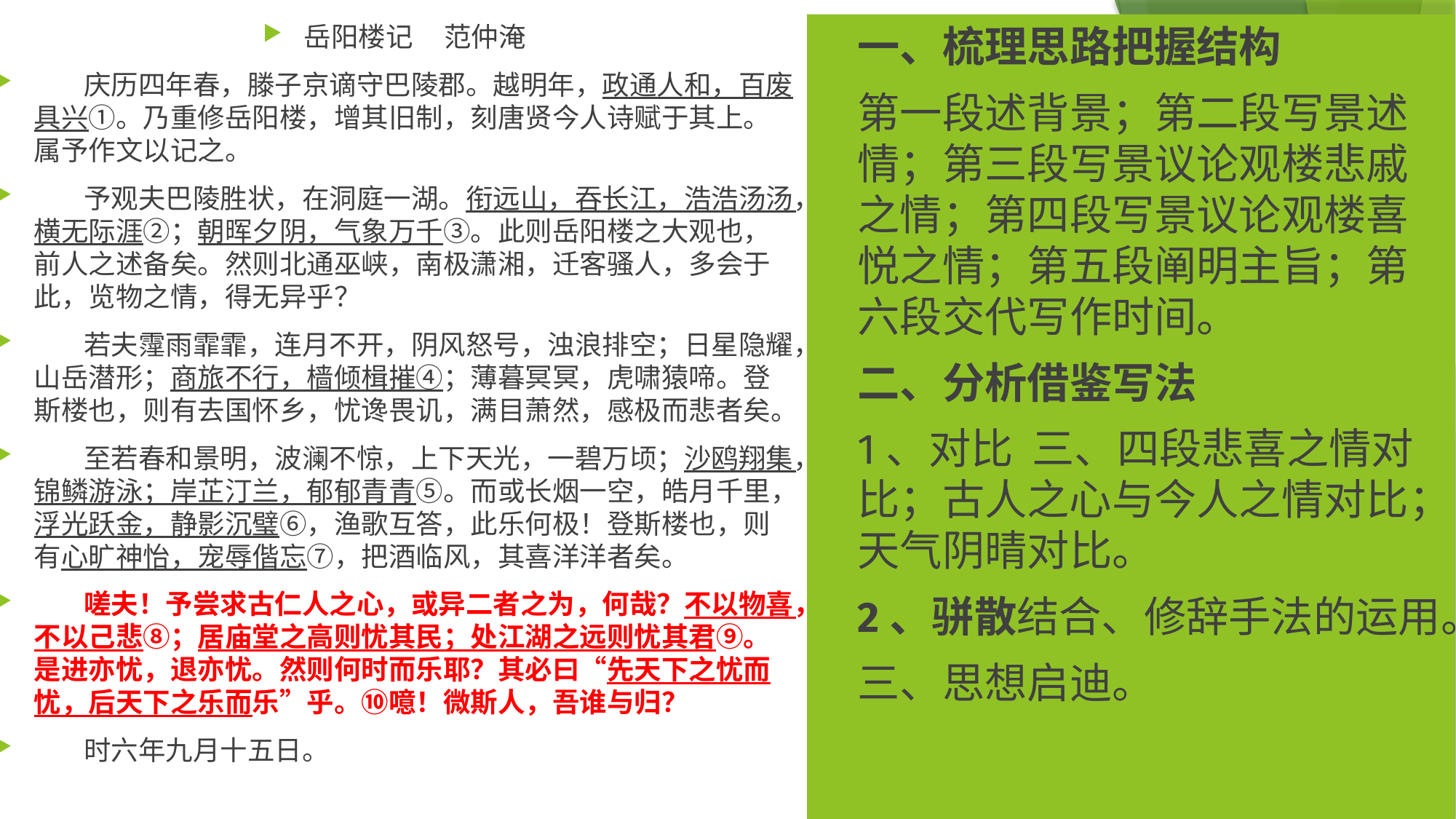

岳阳楼记     范仲淹
       庆历四年春，滕子京谪守巴陵郡。越明年，政通人和，百废具兴①。乃重修岳阳楼，增其旧制，刻唐贤今人诗赋于其上。属予作文以记之。
       予观夫巴陵胜状，在洞庭一湖。衔远山，吞长江，浩浩汤汤，横无际涯②；朝晖夕阴，气象万千③。此则岳阳楼之大观也，前人之述备矣。然则北通巫峡，南极潇湘，迁客骚人，多会于此，览物之情，得无异乎？
       若夫霪雨霏霏，连月不开，阴风怒号，浊浪排空；日星隐耀，山岳潜形；商旅不行，樯倾楫摧④；薄暮冥冥，虎啸猿啼。登斯楼也，则有去国怀乡，忧谗畏讥，满目萧然，感极而悲者矣。
       至若春和景明，波澜不惊，上下天光，一碧万顷；沙鸥翔集，锦鳞游泳；岸芷汀兰，郁郁青青⑤。而或长烟一空，皓月千里，浮光跃金，静影沉璧⑥，渔歌互答，此乐何极！登斯楼也，则有心旷神怡，宠辱偕忘⑦，把酒临风，其喜洋洋者矣。
       嗟夫！予尝求古仁人之心，或异二者之为，何哉？不以物喜，不以己悲⑧；居庙堂之高则忧其民；处江湖之远则忧其君⑨。是进亦忧，退亦忧。然则何时而乐耶？其必曰“先天下之忧而忧，后天下之乐而乐”乎。⑩噫！微斯人，吾谁与归？
       时六年九月十五日。

一、梳理思路把握结构
第一段述背景；第二段写景述情；第三段写景议论观楼悲戚之情；第四段写景议论观楼喜悦之情；第五段阐明主旨；第六段交代写作时间。
二、分析借鉴写法
1、对比  三、四段悲喜之情对比；古人之心与今人之情对比；天气阴晴对比。
2、骈散结合、修辞手法的运用。
三、思想启迪。
#